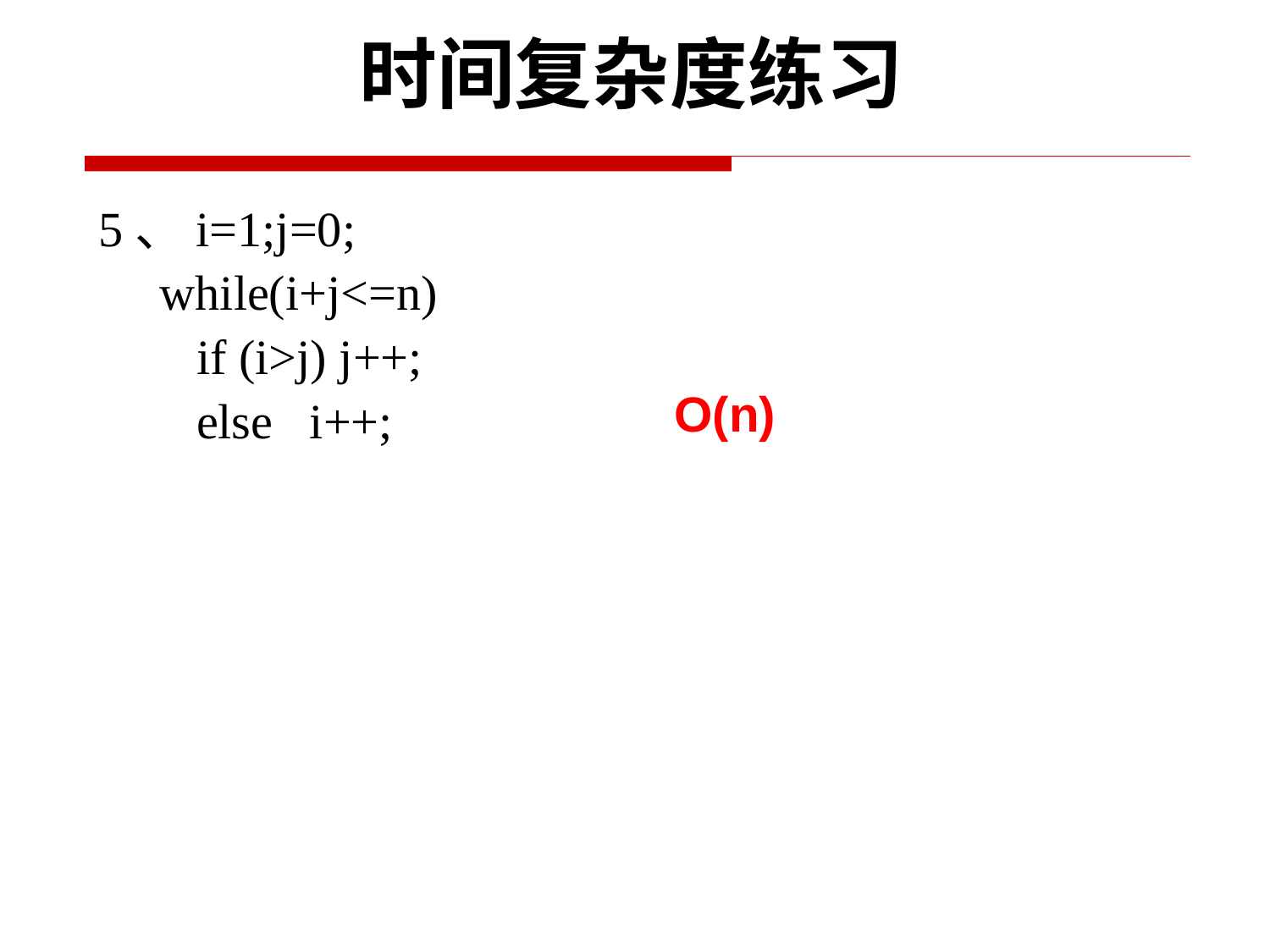

时间复杂度练习
5、i=1;j=0;
     while(i+j<=n)
        if (i>j) j++;
        else   i++;
O(n)